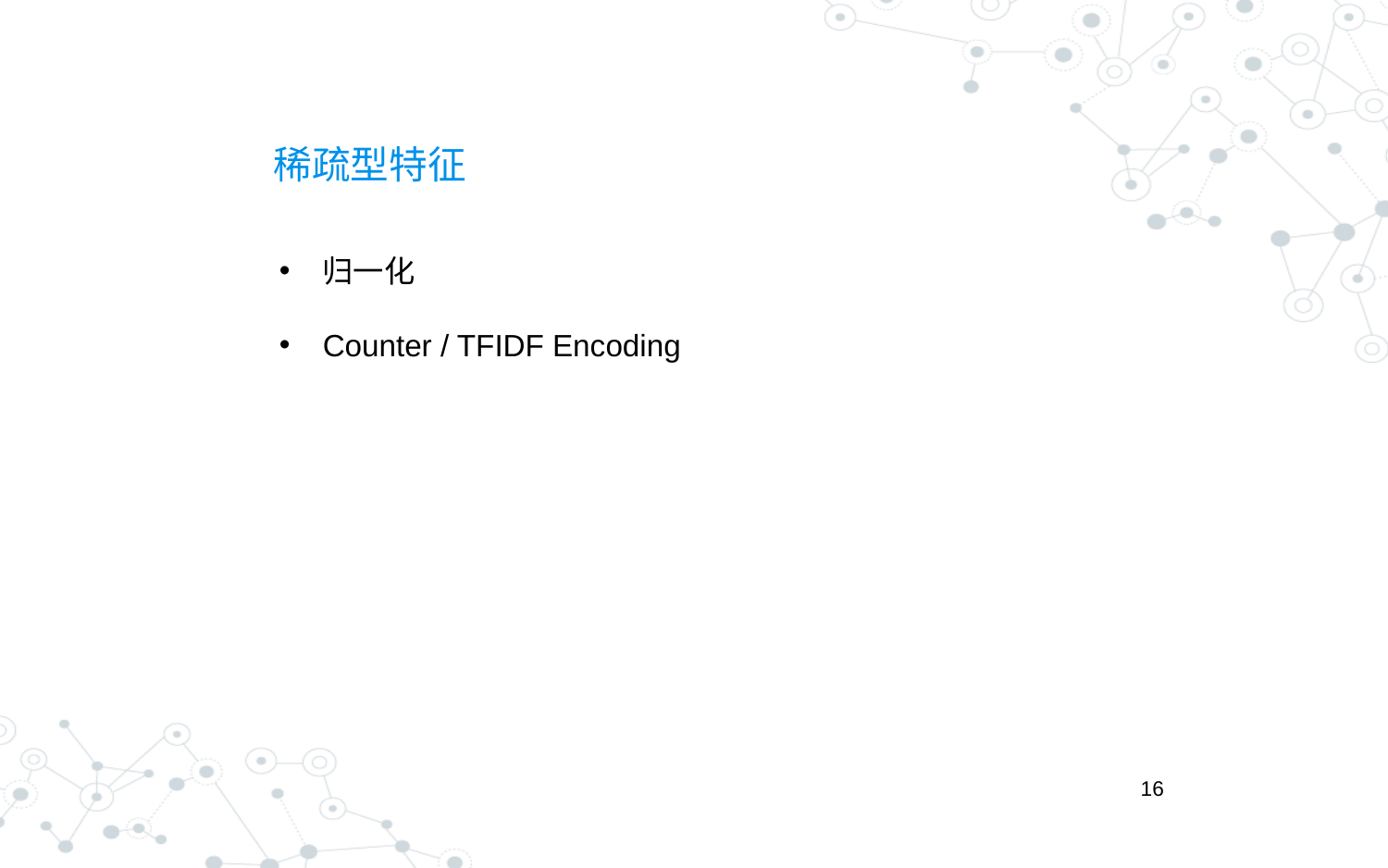

# 稀疏型特征
归一化

Counter / TFIDF Encoding
16